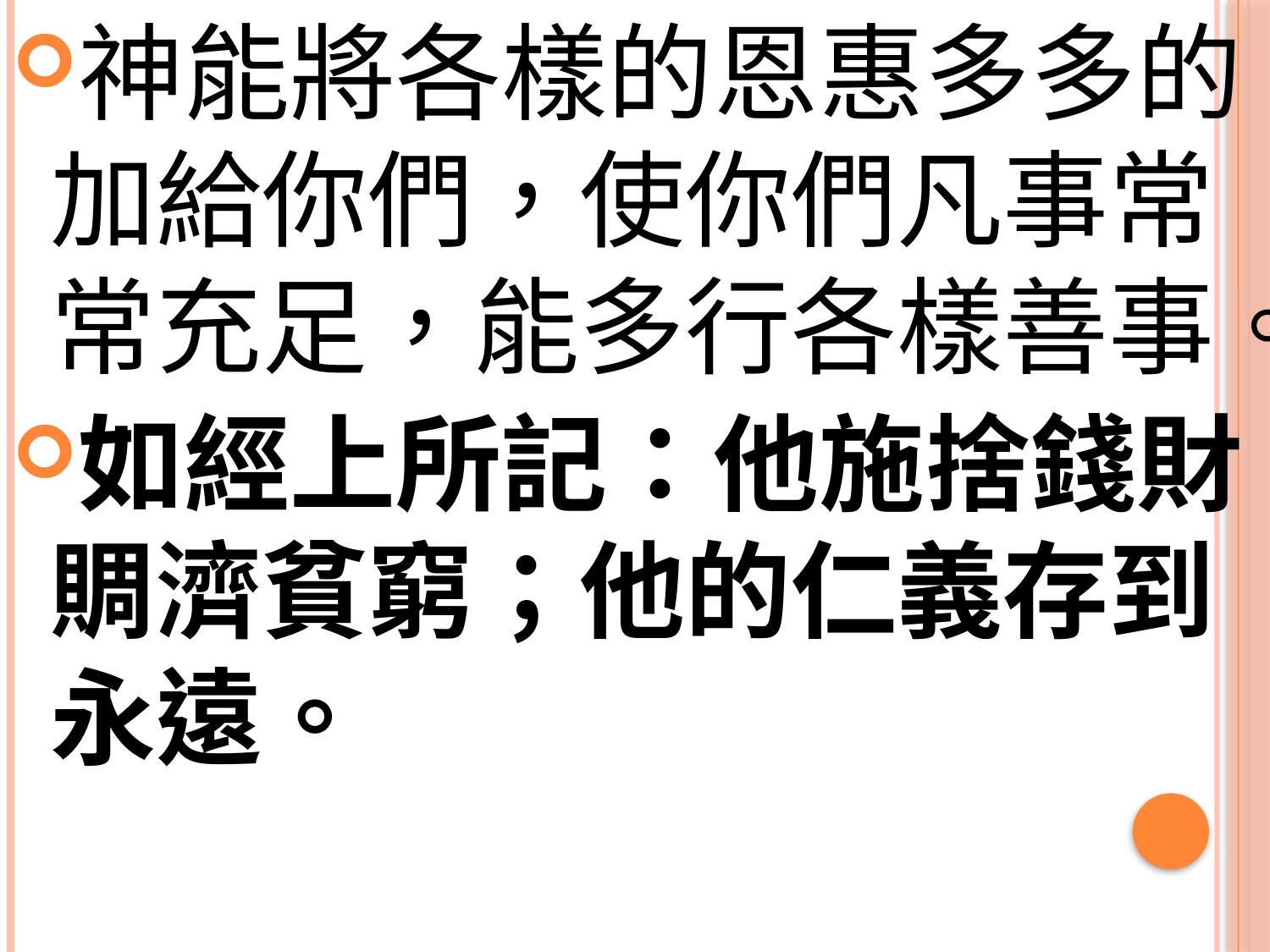

神能將各樣的恩惠多多的加給你們，使你們凡事常常充足，能多行各樣善事。
如經上所記：他施捨錢財，賙濟貧窮；他的仁義存到永遠。